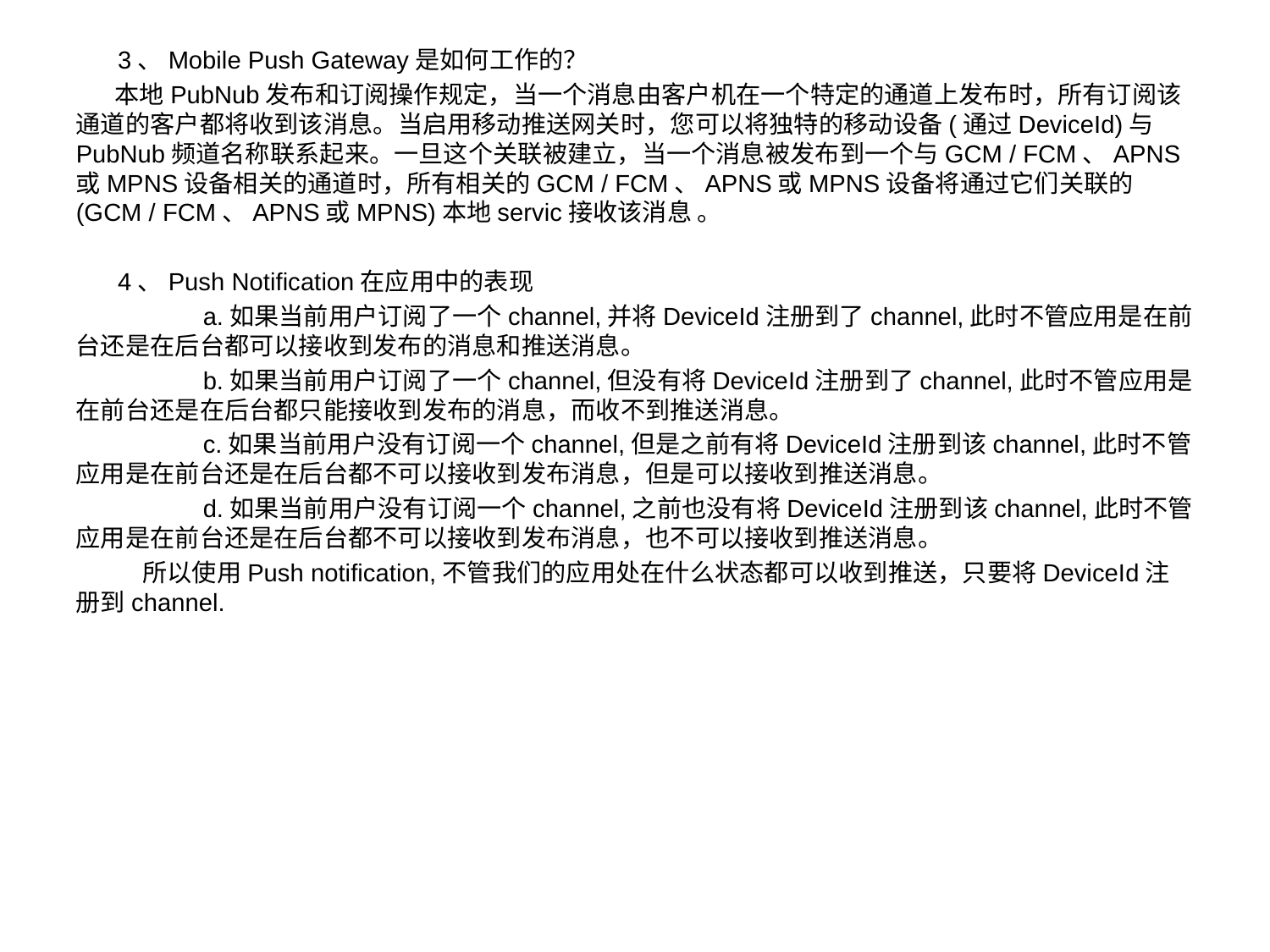

3、Mobile Push Gateway是如何工作的？
      本地PubNub发布和订阅操作规定，当一个消息由客户机在一个特定的通道上发布时，所有订阅该通道的客户都将收到该消息。当启用移动推送网关时，您可以将独特的移动设备(通过DeviceId)与PubNub频道名称联系起来。一旦这个关联被建立，当一个消息被发布到一个与GCM / FCM、APNS或MPNS设备相关的通道时，所有相关的GCM / FCM、APNS或MPNS设备将通过它们关联的(GCM / FCM、APNS或MPNS)本地servic接收该消息 。

      4、Push Notification在应用中的表现
     	a.如果当前用户订阅了一个channel,并将DeviceId注册到了channel,此时不管应用是在前台还是在后台都可以接收到发布的消息和推送消息。
	b.如果当前用户订阅了一个channel,但没有将DeviceId注册到了channel,此时不管应用是在前台还是在后台都只能接收到发布的消息，而收不到推送消息。
	c.如果当前用户没有订阅一个channel,但是之前有将DeviceId注册到该channel,此时不管应用是在前台还是在后台都不可以接收到发布消息，但是可以接收到推送消息。
	d.如果当前用户没有订阅一个channel,之前也没有将DeviceId注册到该channel,此时不管应用是在前台还是在后台都不可以接收到发布消息，也不可以接收到推送消息。
           所以使用Push notification,不管我们的应用处在什么状态都可以收到推送，只要将DeviceId注册到channel.